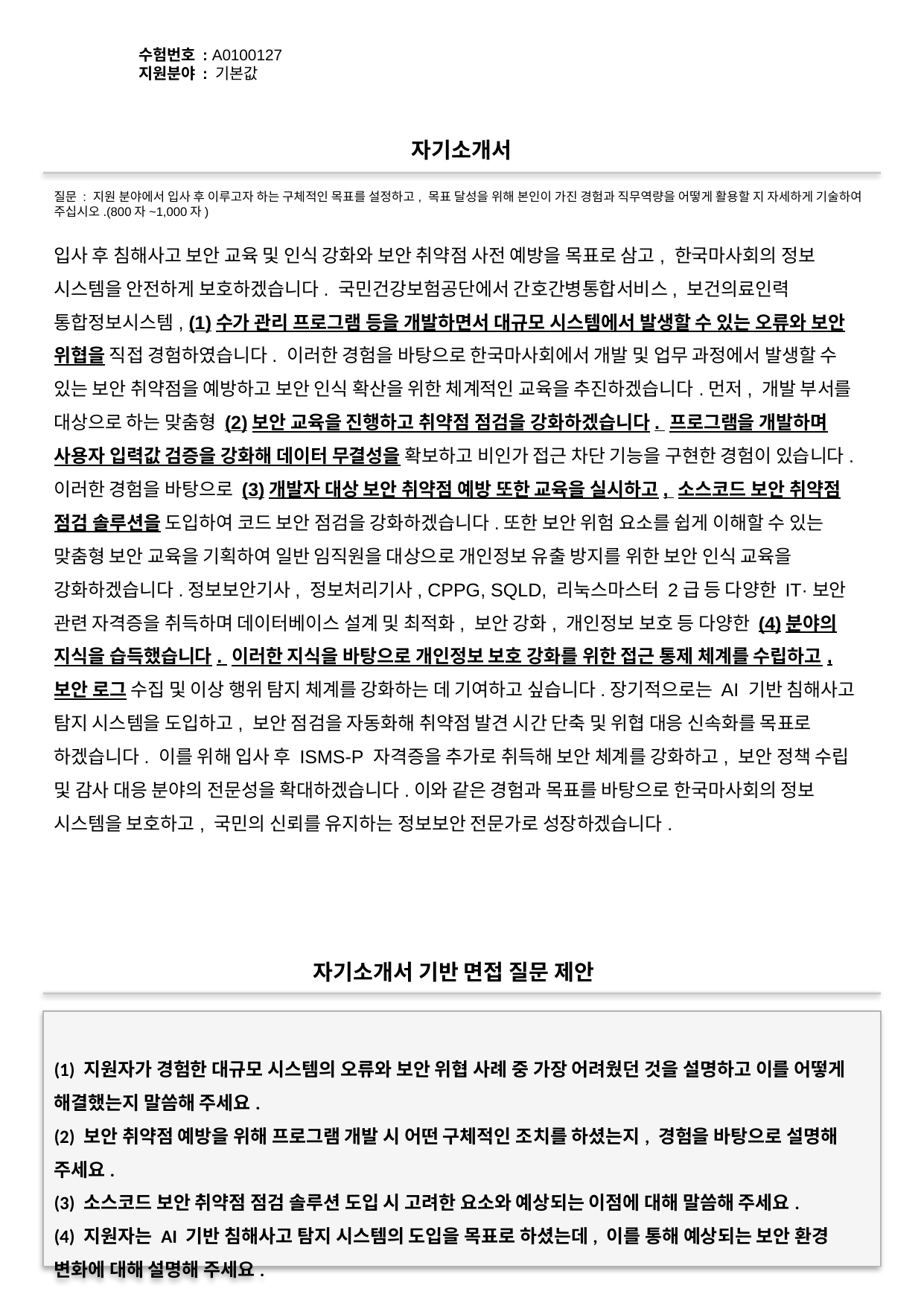

수험번호 : A0100127
지원분야 : 기본값
#

자기소개서

질문 : 지원 분야에서 입사 후 이루고자 하는 구체적인 목표를 설정하고, 목표 달성을 위해 본인이 가진 경험과 직무역량을 어떻게 활용할 지 자세하게 기술하여 주십시오.(800자~1,000자)

입사 후 침해사고 보안 교육 및 인식 강화와 보안 취약점 사전 예방을 목표로 삼고, 한국마사회의 정보 시스템을 안전하게 보호하겠습니다. 국민건강보험공단에서 간호간병통합서비스, 보건의료인력 통합정보시스템, (1)수가 관리 프로그램 등을 개발하면서 대규모 시스템에서 발생할 수 있는 오류와 보안 위협을 직접 경험하였습니다. 이러한 경험을 바탕으로 한국마사회에서 개발 및 업무 과정에서 발생할 수 있는 보안 취약점을 예방하고 보안 인식 확산을 위한 체계적인 교육을 추진하겠습니다.먼저, 개발 부서를 대상으로 하는 맞춤형 (2)보안 교육을 진행하고 취약점 점검을 강화하겠습니다. 프로그램을 개발하며 사용자 입력값 검증을 강화해 데이터 무결성을 확보하고 비인가 접근 차단 기능을 구현한 경험이 있습니다. 이러한 경험을 바탕으로 (3)개발자 대상 보안 취약점 예방 또한 교육을 실시하고, 소스코드 보안 취약점 점검 솔루션을 도입하여 코드 보안 점검을 강화하겠습니다.또한 보안 위험 요소를 쉽게 이해할 수 있는 맞춤형 보안 교육을 기획하여 일반 임직원을 대상으로 개인정보 유출 방지를 위한 보안 인식 교육을 강화하겠습니다.정보보안기사, 정보처리기사, CPPG, SQLD, 리눅스마스터 2급 등 다양한 IT·보안 관련 자격증을 취득하며 데이터베이스 설계 및 최적화, 보안 강화, 개인정보 보호 등 다양한 (4)분야의 지식을 습득했습니다. 이러한 지식을 바탕으로 개인정보 보호 강화를 위한 접근 통제 체계를 수립하고, 보안 로그 수집 및 이상 행위 탐지 체계를 강화하는 데 기여하고 싶습니다.장기적으로는 AI 기반 침해사고 탐지 시스템을 도입하고, 보안 점검을 자동화해 취약점 발견 시간 단축 및 위협 대응 신속화를 목표로 하겠습니다. 이를 위해 입사 후 ISMS-P 자격증을 추가로 취득해 보안 체계를 강화하고, 보안 정책 수립 및 감사 대응 분야의 전문성을 확대하겠습니다.이와 같은 경험과 목표를 바탕으로 한국마사회의 정보 시스템을 보호하고, 국민의 신뢰를 유지하는 정보보안 전문가로 성장하겠습니다.

자기소개서 기반 면접 질문 제안

(1) 지원자가 경험한 대규모 시스템의 오류와 보안 위협 사례 중 가장 어려웠던 것을 설명하고 이를 어떻게 해결했는지 말씀해 주세요.
(2) 보안 취약점 예방을 위해 프로그램 개발 시 어떤 구체적인 조치를 하셨는지, 경험을 바탕으로 설명해 주세요.
(3) 소스코드 보안 취약점 점검 솔루션 도입 시 고려한 요소와 예상되는 이점에 대해 말씀해 주세요.
(4) 지원자는 AI 기반 침해사고 탐지 시스템의 도입을 목표로 하셨는데, 이를 통해 예상되는 보안 환경 변화에 대해 설명해 주세요.